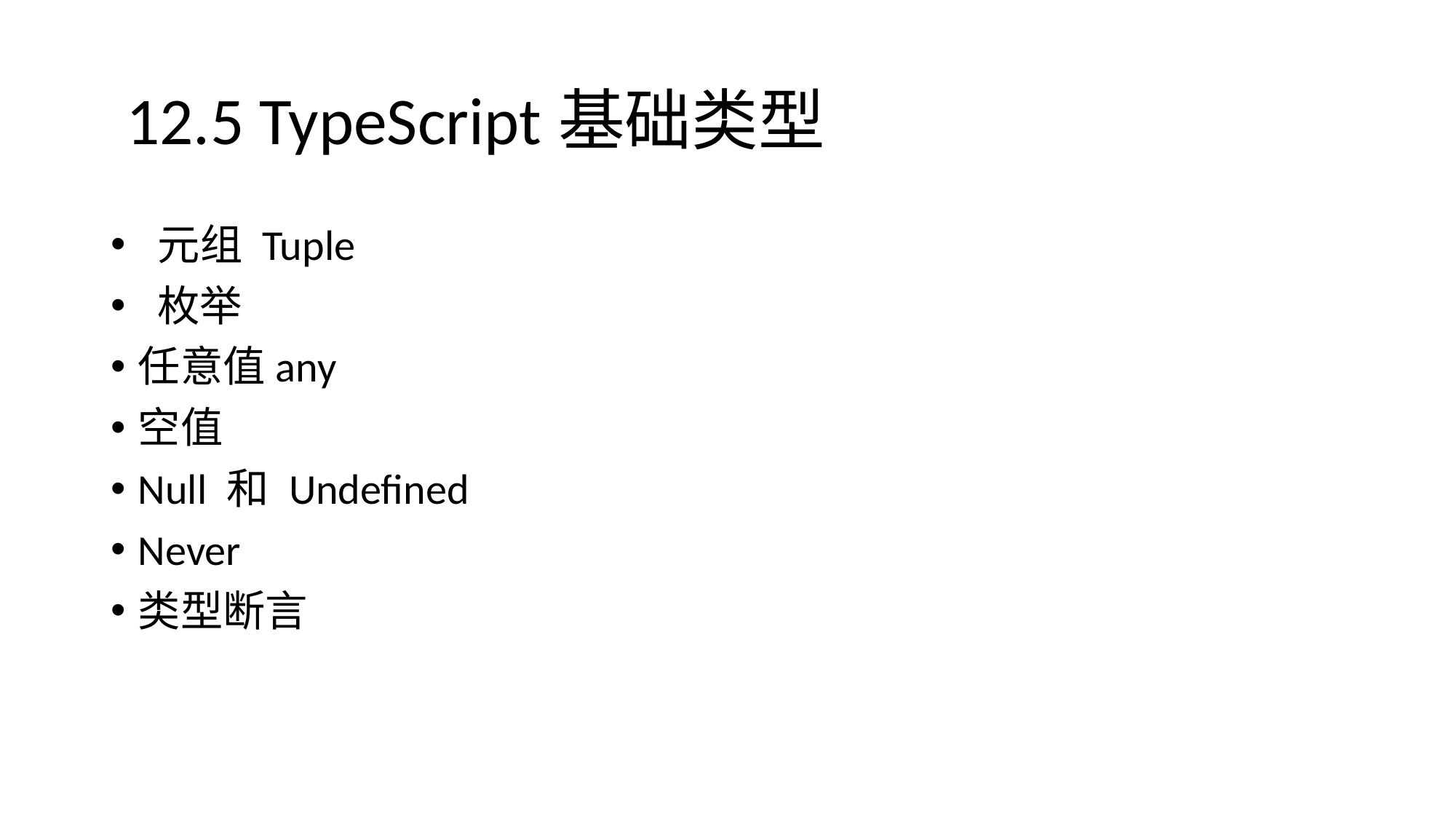

# 12.5 TypeScript基础类型
 元组 Tuple
 枚举
任意值any
空值
Null 和 Undefined
Never
类型断言